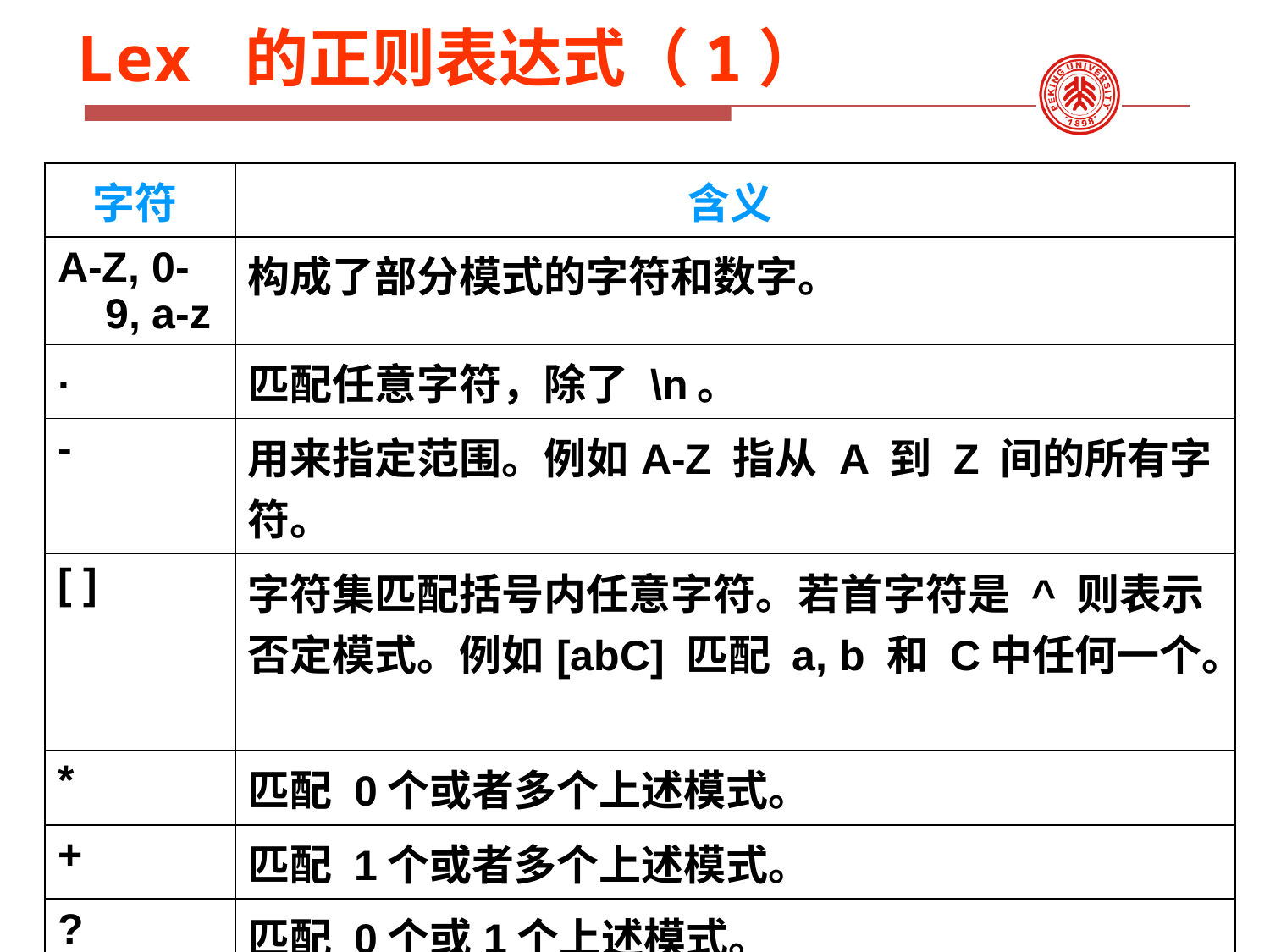

# Lex 的正则表达式（1）
| 字符 | 含义 |
| --- | --- |
| A-Z, 0-9, a-z | 构成了部分模式的字符和数字。 |
| . | 匹配任意字符，除了 \n。 |
| - | 用来指定范围。例如A-Z 指从 A 到 Z 间的所有字符。 |
| [ ] | 字符集匹配括号内任意字符。若首字符是 ^ 则表示否定模式。例如[abC] 匹配 a, b 和 C中任何一个。 |
| \* | 匹配 0个或者多个上述模式。 |
| + | 匹配 1个或者多个上述模式。 |
| ? | 匹配 0个或1个上述模式。 |
| $ | 作为模式的最后一个字符匹配一行的结尾。 |
6